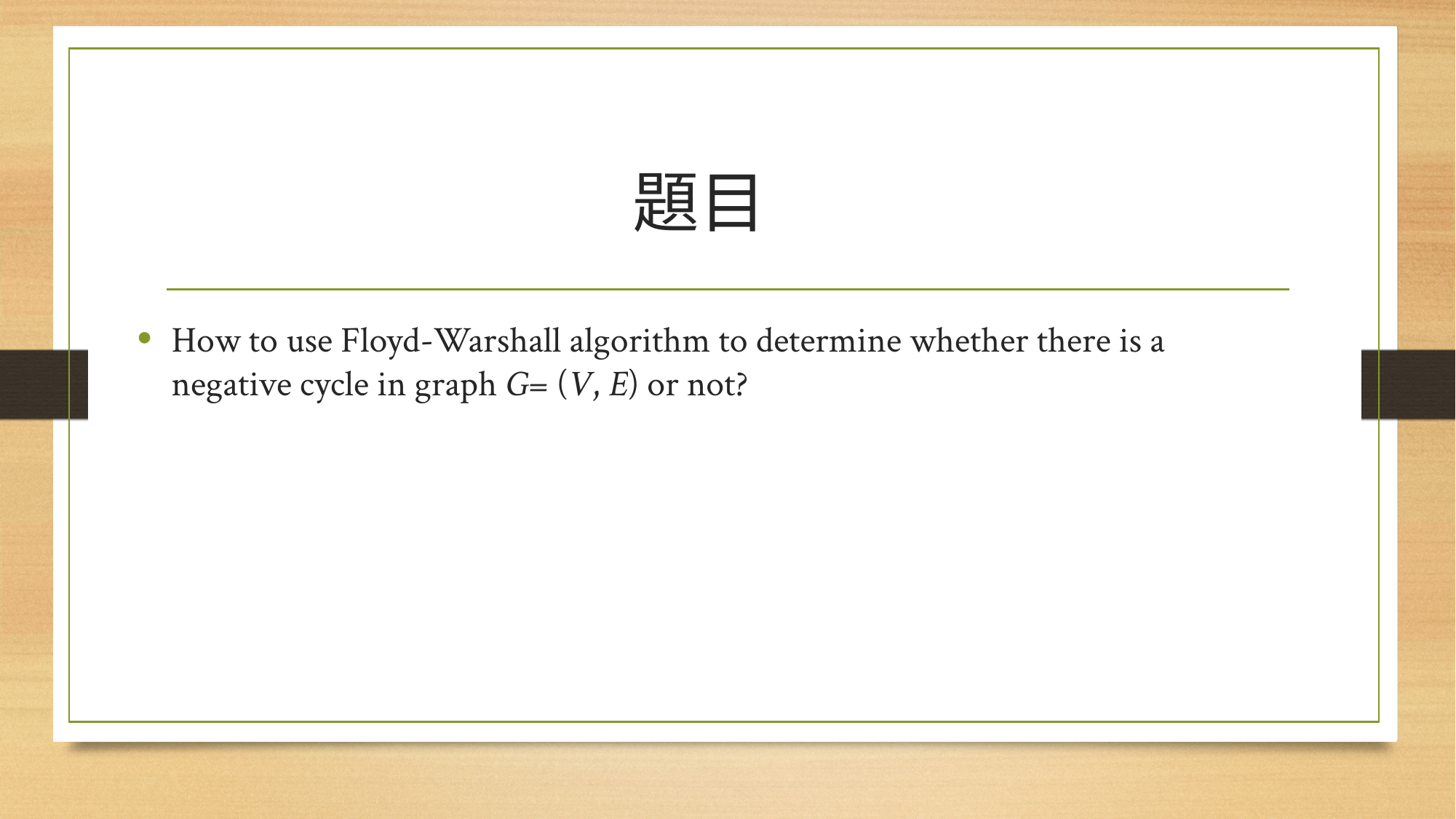

# 題目
How to use Floyd-Warshall algorithm to determine whether there is a negative cycle in graph G= (V, E) or not?